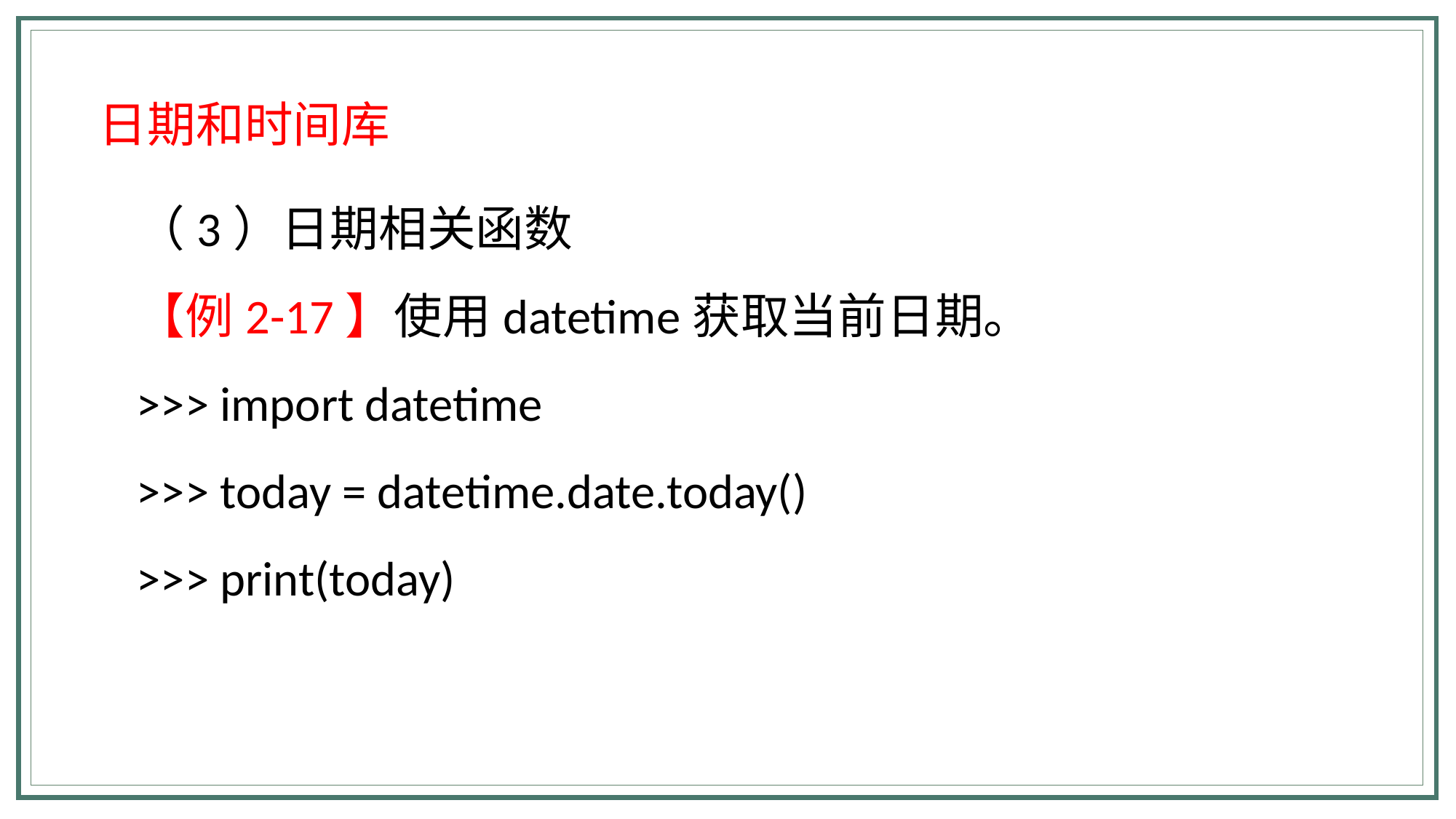

日期和时间库

（3）日期相关函数
【例2-17】使用datetime获取当前日期。
>>> import datetime
>>> today = datetime.date.today()
>>> print(today)